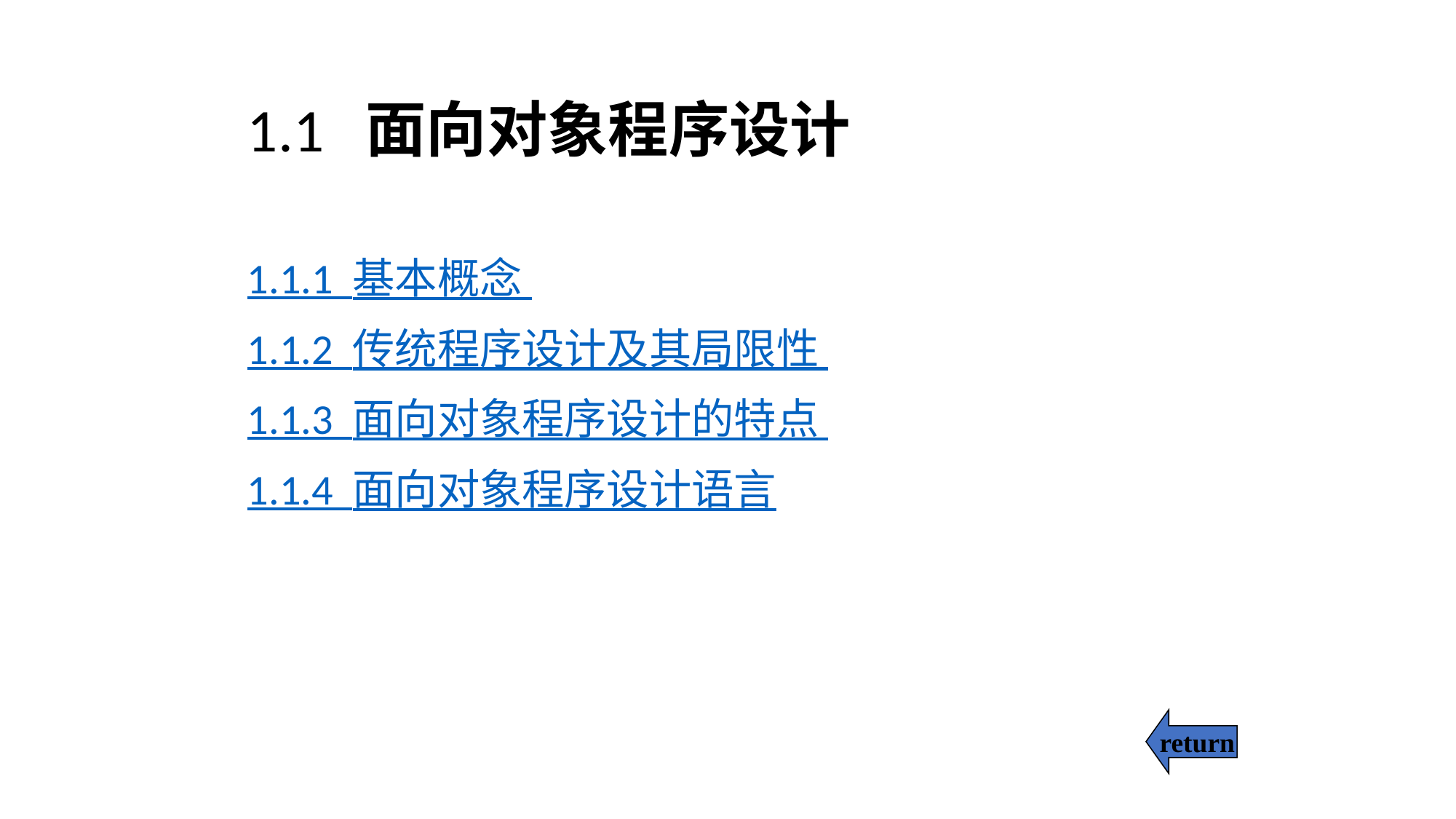

# 1.1  面向对象程序设计
1.1.1  基本概念
1.1.2  传统程序设计及其局限性
1.1.3  面向对象程序设计的特点
1.1.4  面向对象程序设计语言
return